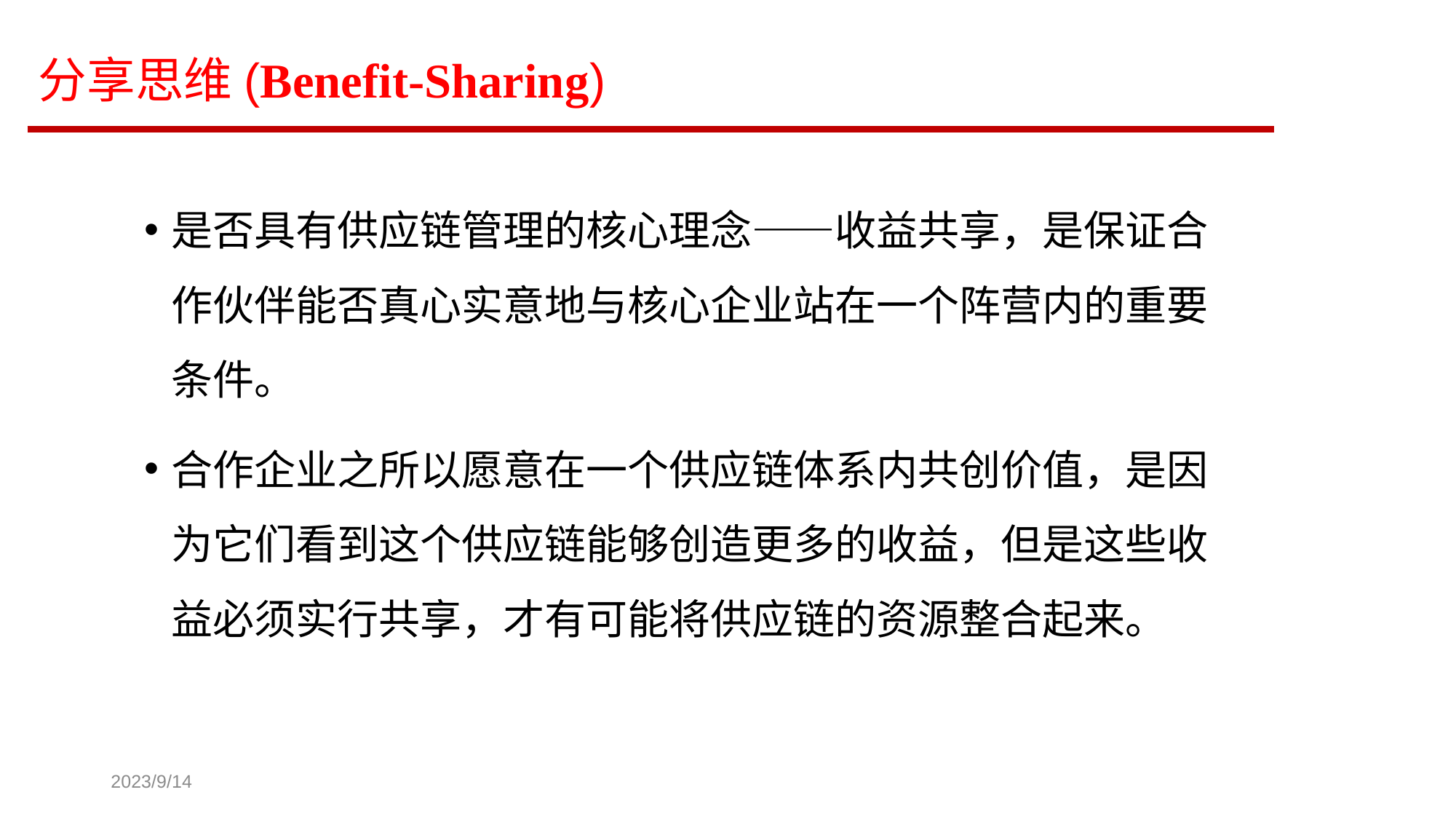

# 分享思维(Benefit-Sharing)
是否具有供应链管理的核心理念——收益共享，是保证合作伙伴能否真心实意地与核心企业站在一个阵营内的重要条件。
合作企业之所以愿意在一个供应链体系内共创价值，是因为它们看到这个供应链能够创造更多的收益，但是这些收益必须实行共享，才有可能将供应链的资源整合起来。
2023/9/14